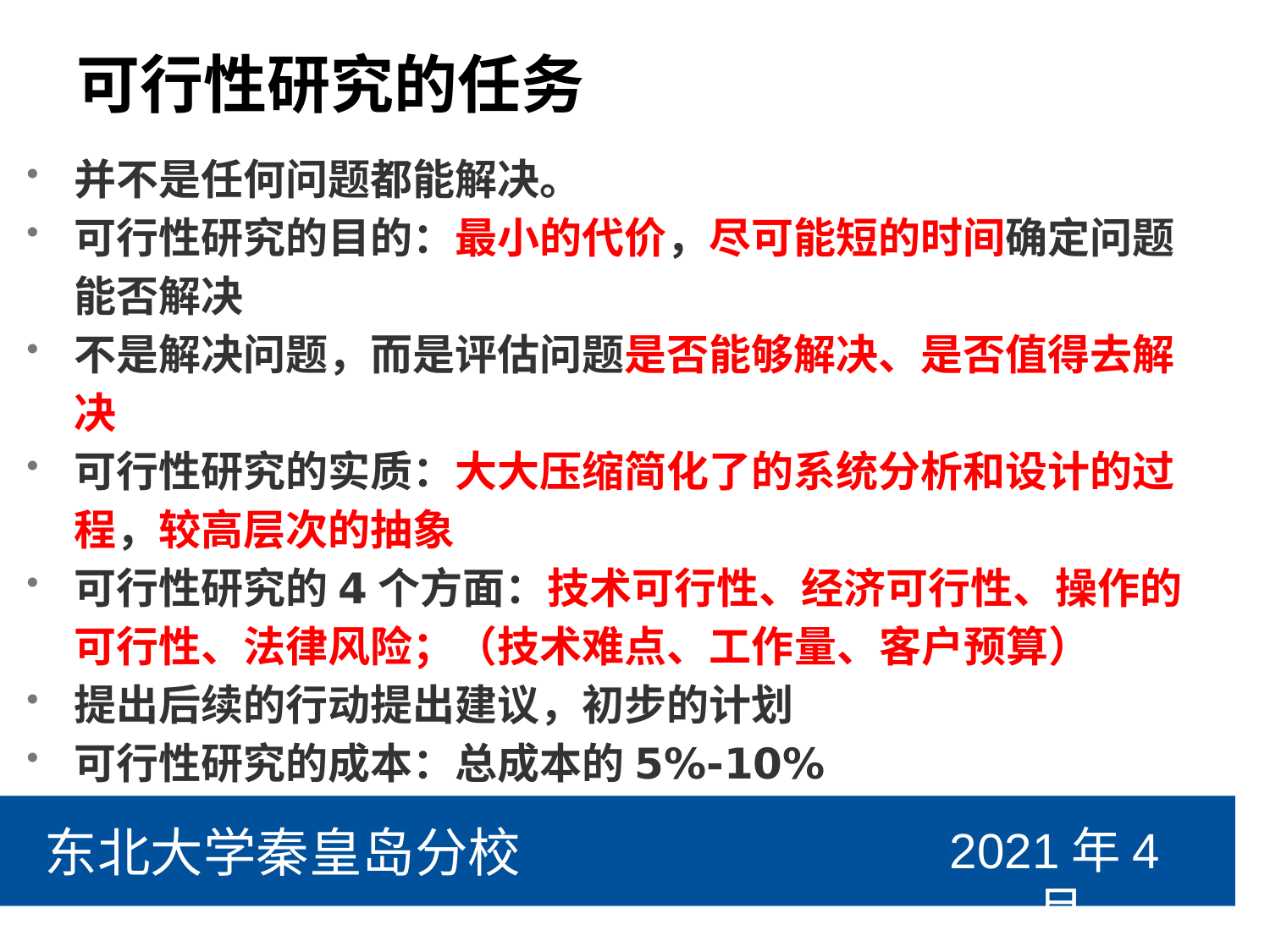

# 可行性研究的任务
并不是任何问题都能解决。
可行性研究的目的：最小的代价，尽可能短的时间确定问题能否解决
不是解决问题，而是评估问题是否能够解决、是否值得去解决
可行性研究的实质：大大压缩简化了的系统分析和设计的过程，较高层次的抽象
可行性研究的4个方面：技术可行性、经济可行性、操作的可行性、法律风险；（技术难点、工作量、客户预算）
提出后续的行动提出建议，初步的计划
可行性研究的成本：总成本的5%-10%